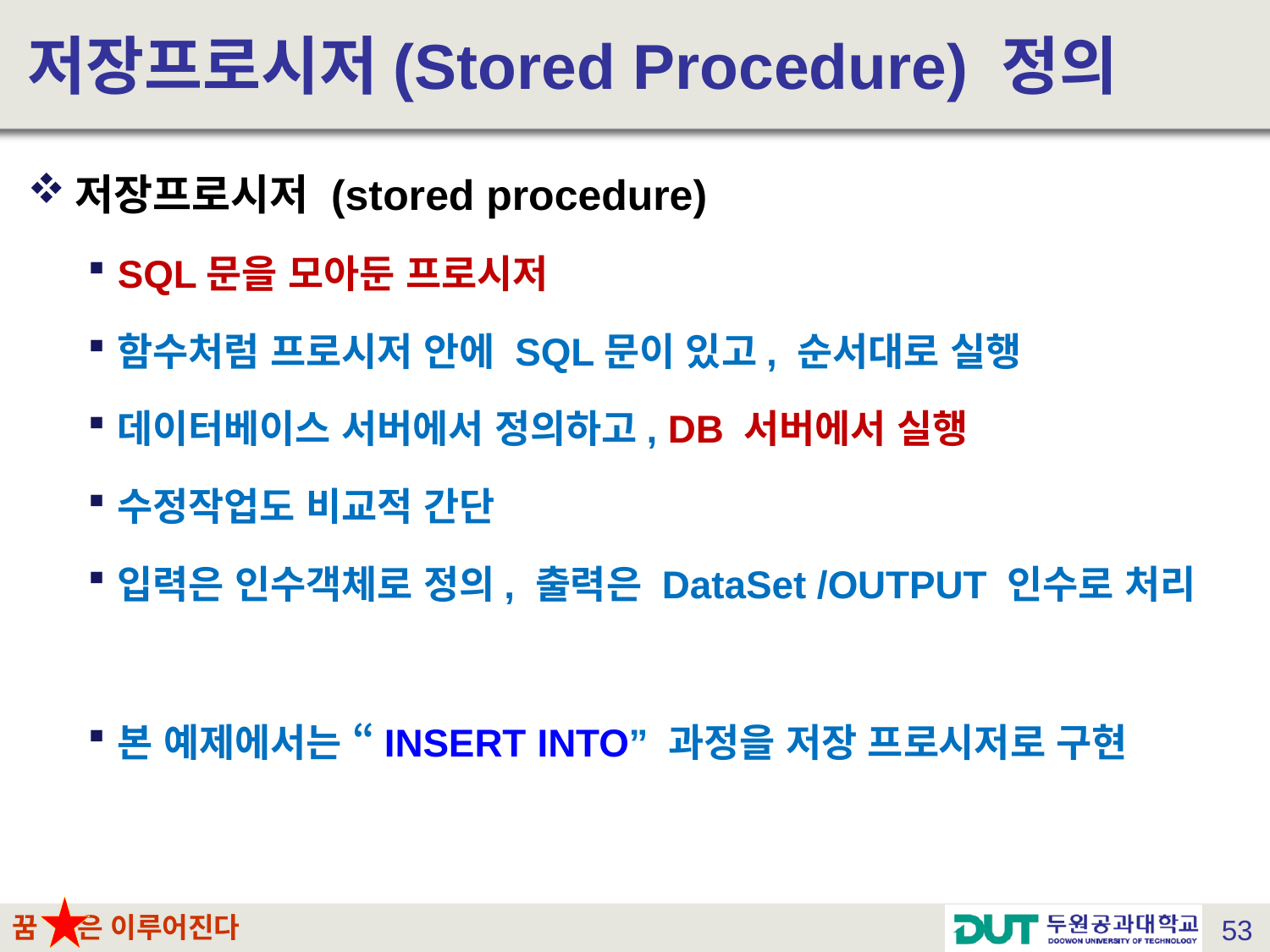

# 저장프로시저(Stored Procedure) 정의
저장프로시저 (stored procedure)
SQL문을 모아둔 프로시저
함수처럼 프로시저 안에 SQL문이 있고, 순서대로 실행
데이터베이스 서버에서 정의하고, DB 서버에서 실행
수정작업도 비교적 간단
입력은 인수객체로 정의, 출력은 DataSet /OUTPUT 인수로 처리

본 예제에서는 “INSERT INTO” 과정을 저장 프로시저로 구현